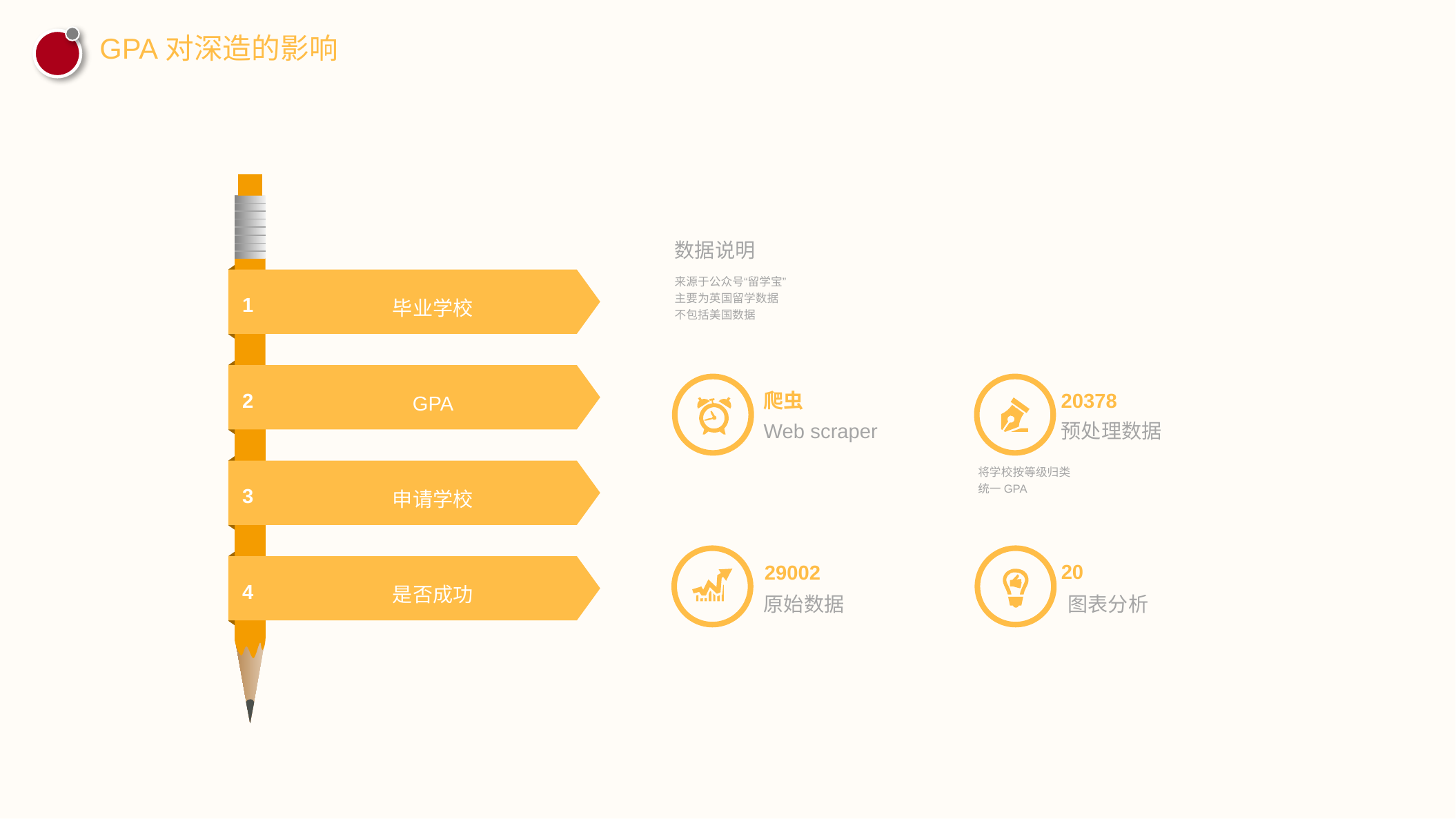

GPA对深造的影响

1
毕业学校

2
GPA

3
申请学校

4
是否成功

数据说明
来源于公众号“留学宝”
主要为英国留学数据
不包括美国数据

爬虫
20378

Web scraper
预处理数据

将学校按等级归类
统一GPA

20
29002

原始数据
图表分析